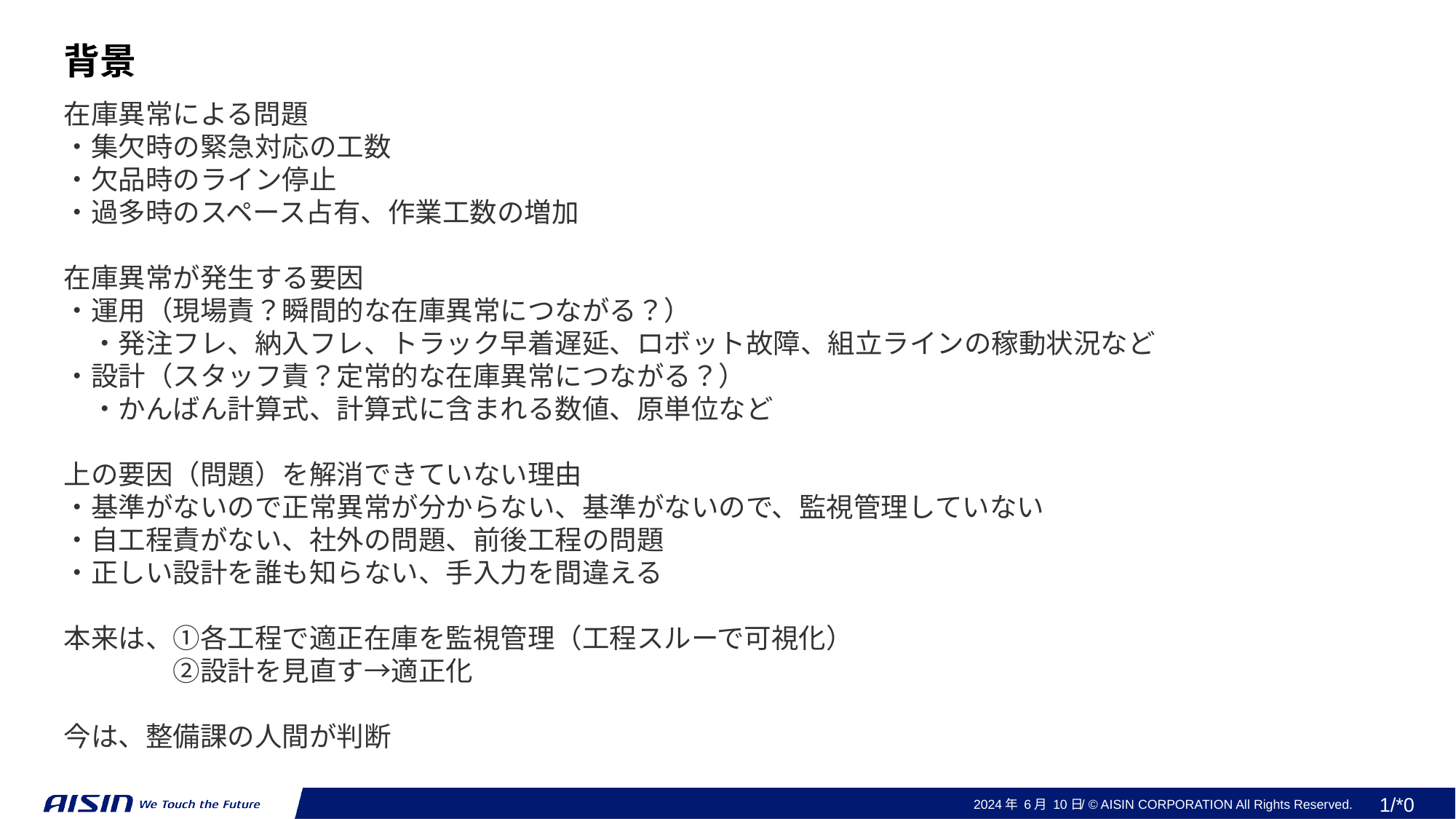

背景
在庫異常による問題
・集欠時の緊急対応の工数
・欠品時のライン停止
・過多時のスペース占有、作業工数の増加

在庫異常が発生する要因
・運用（現場責？瞬間的な在庫異常につながる？）
　・発注フレ、納入フレ、トラック早着遅延、ロボット故障、組立ラインの稼動状況など
・設計（スタッフ責？定常的な在庫異常につながる？）
　・かんばん計算式、計算式に含まれる数値、原単位など

上の要因（問題）を解消できていない理由
・基準がないので正常異常が分からない、基準がないので、監視管理していない
・自工程責がない、社外の問題、前後工程の問題
・正しい設計を誰も知らない、手入力を間違える

本来は、①各工程で適正在庫を監視管理（工程スルーで可視化）
　　　　②設計を見直す→適正化

今は、整備課の人間が判断
2024年 6月 10日